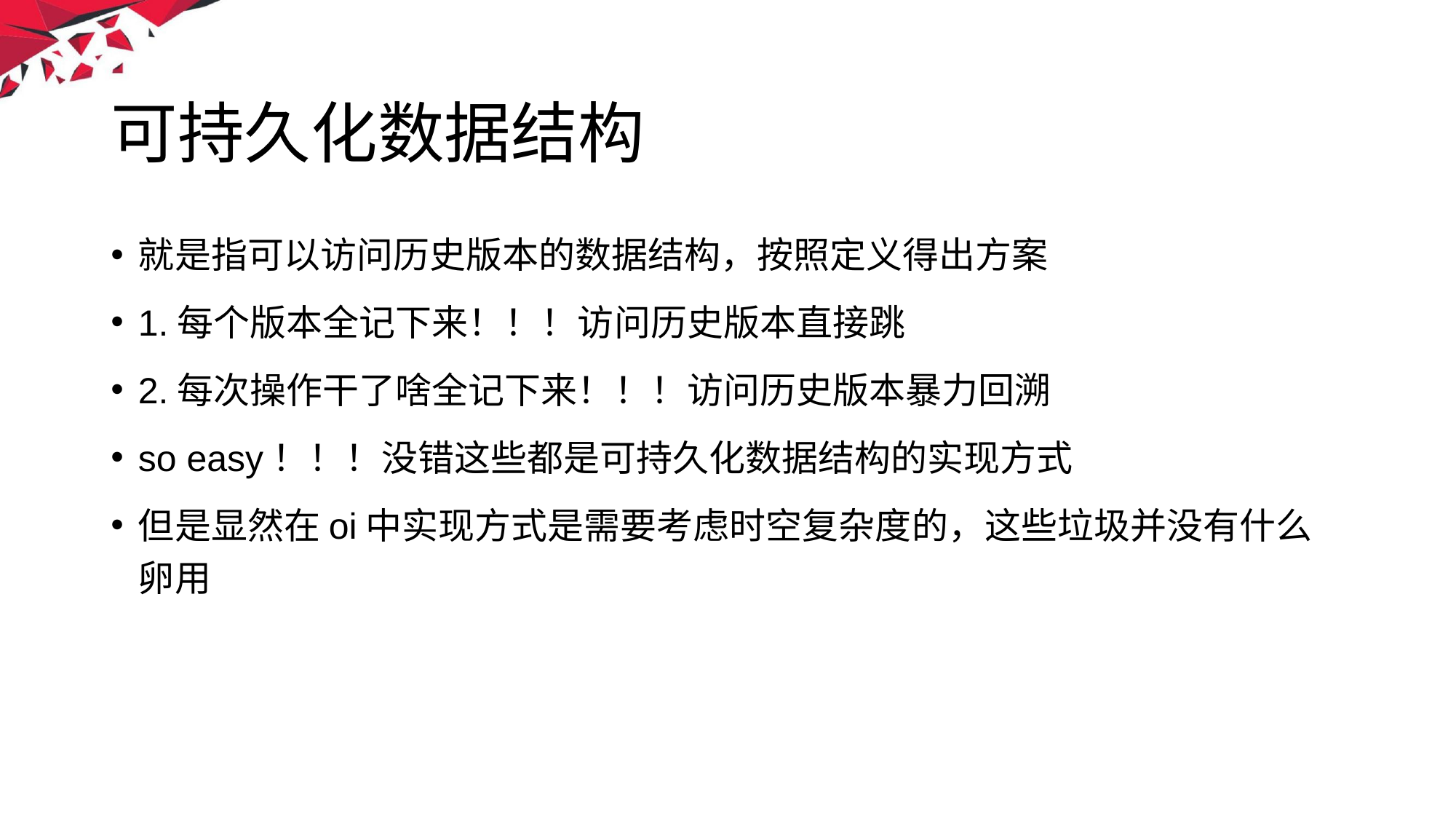

# 可持久化数据结构
就是指可以访问历史版本的数据结构，按照定义得出方案
1.每个版本全记下来！！！访问历史版本直接跳
2.每次操作干了啥全记下来！！！访问历史版本暴力回溯
so easy！！！没错这些都是可持久化数据结构的实现方式
但是显然在oi中实现方式是需要考虑时空复杂度的，这些垃圾并没有什么卵用